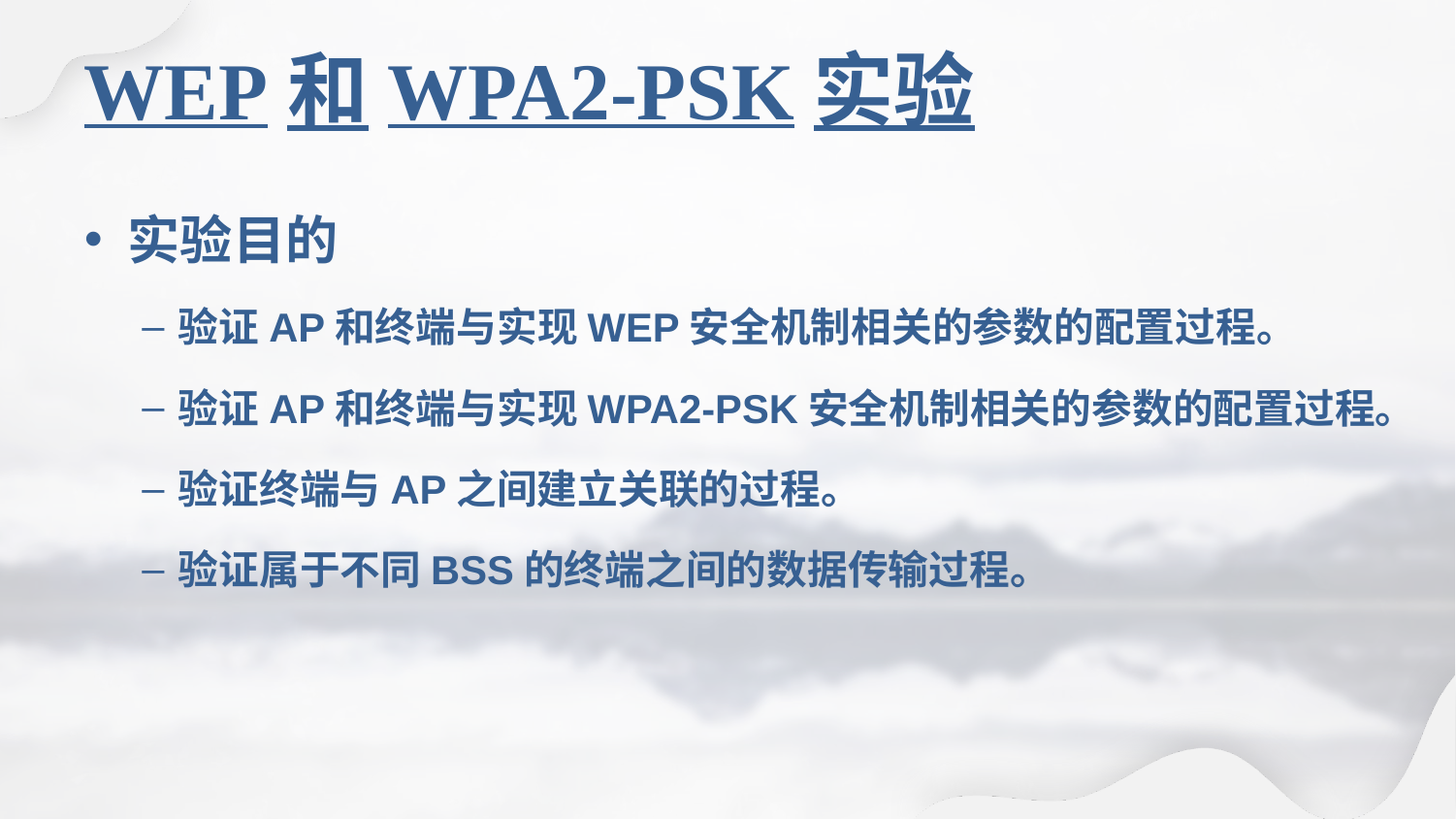

# WEP和WPA2-PSK实验
实验目的
验证AP和终端与实现WEP安全机制相关的参数的配置过程。
验证AP和终端与实现WPA2-PSK安全机制相关的参数的配置过程。
验证终端与AP之间建立关联的过程。
验证属于不同BSS的终端之间的数据传输过程。